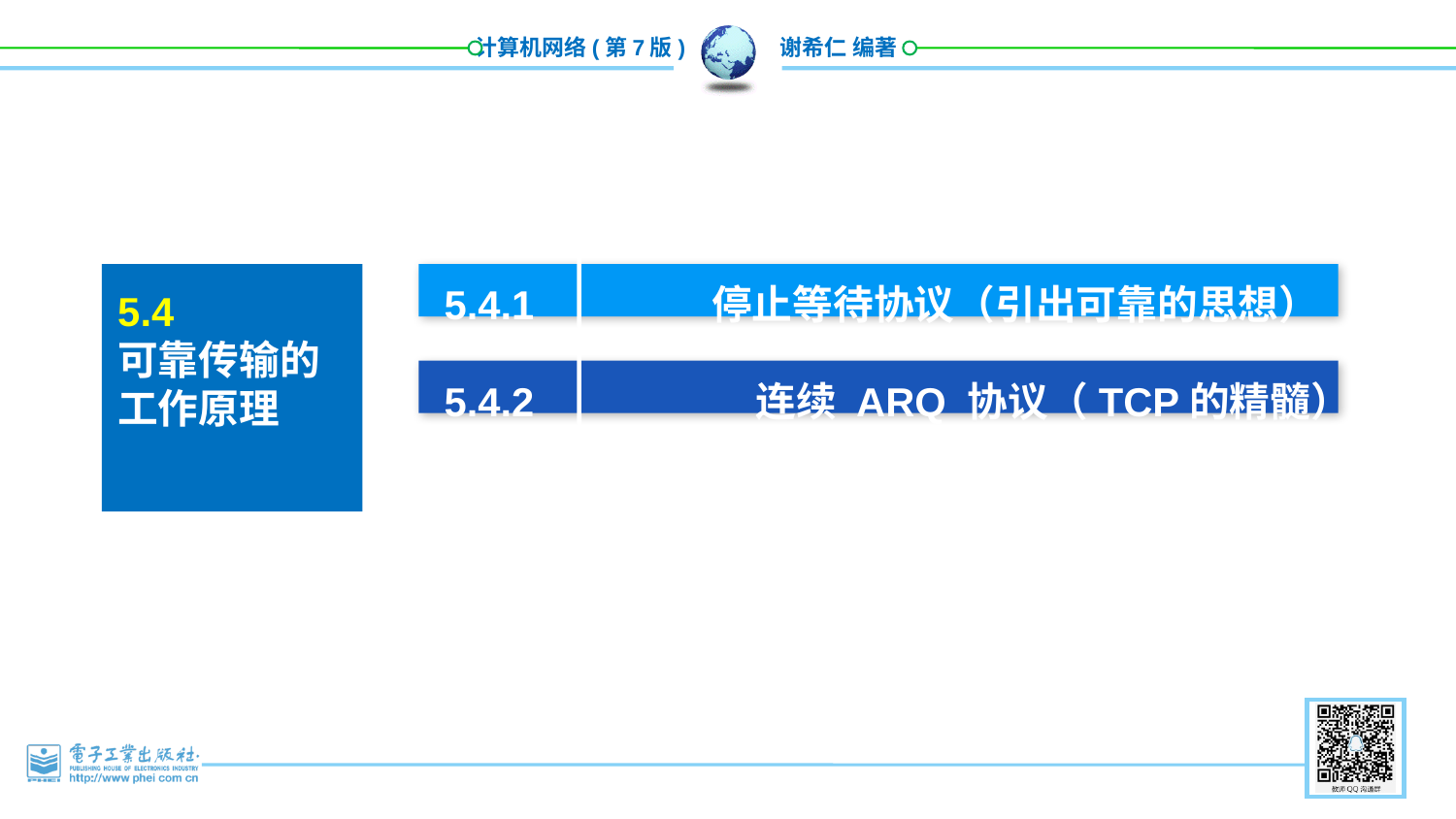

5.4.1               停止等待协议（引出可靠的思想）
5.4.2                   连续 ARQ 协议（TCP的精髓）

5.4
可靠传输的工作原理